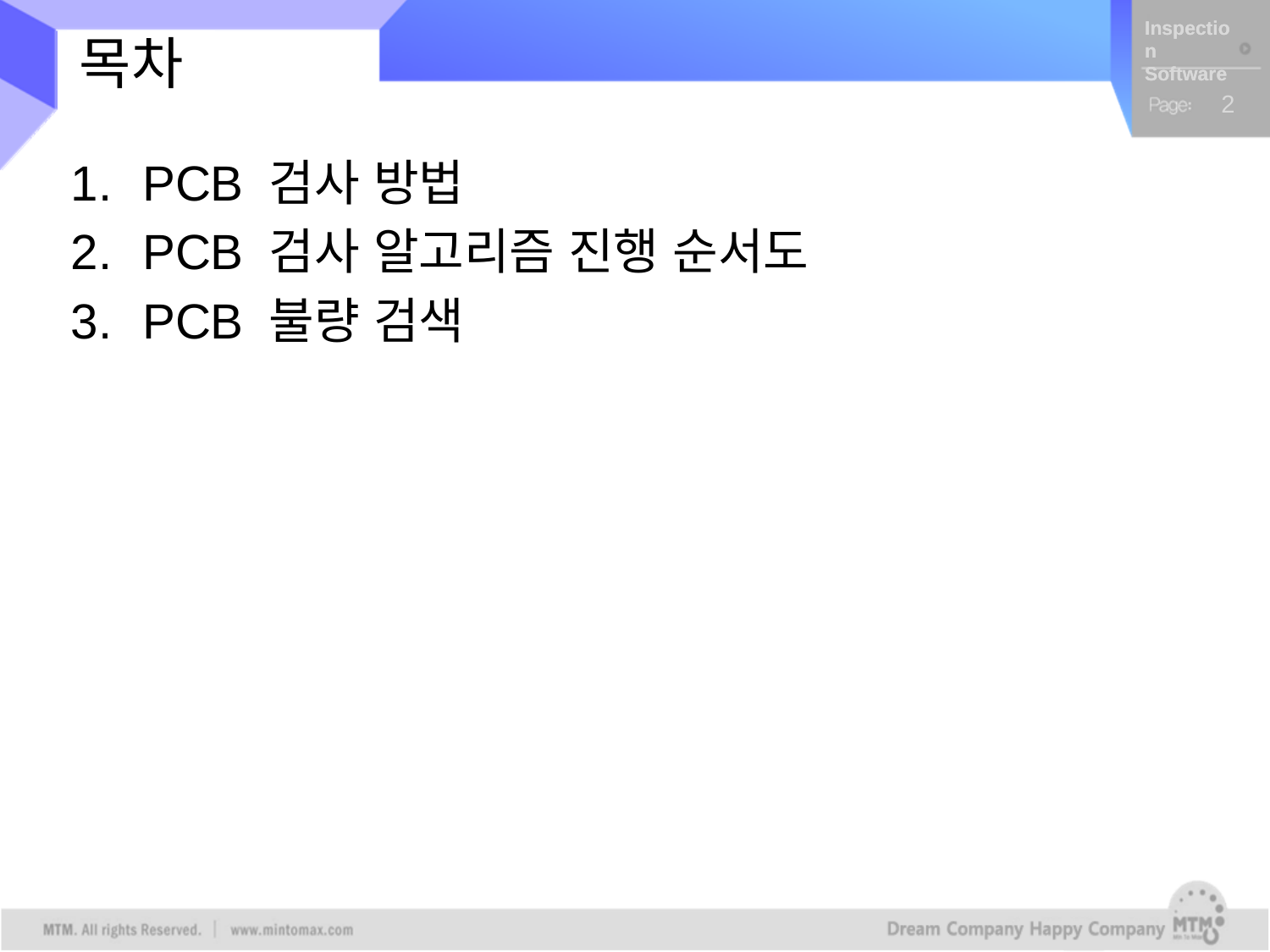

# 목차
PCB 검사 방법
PCB 검사 알고리즘 진행 순서도
PCB 불량 검색